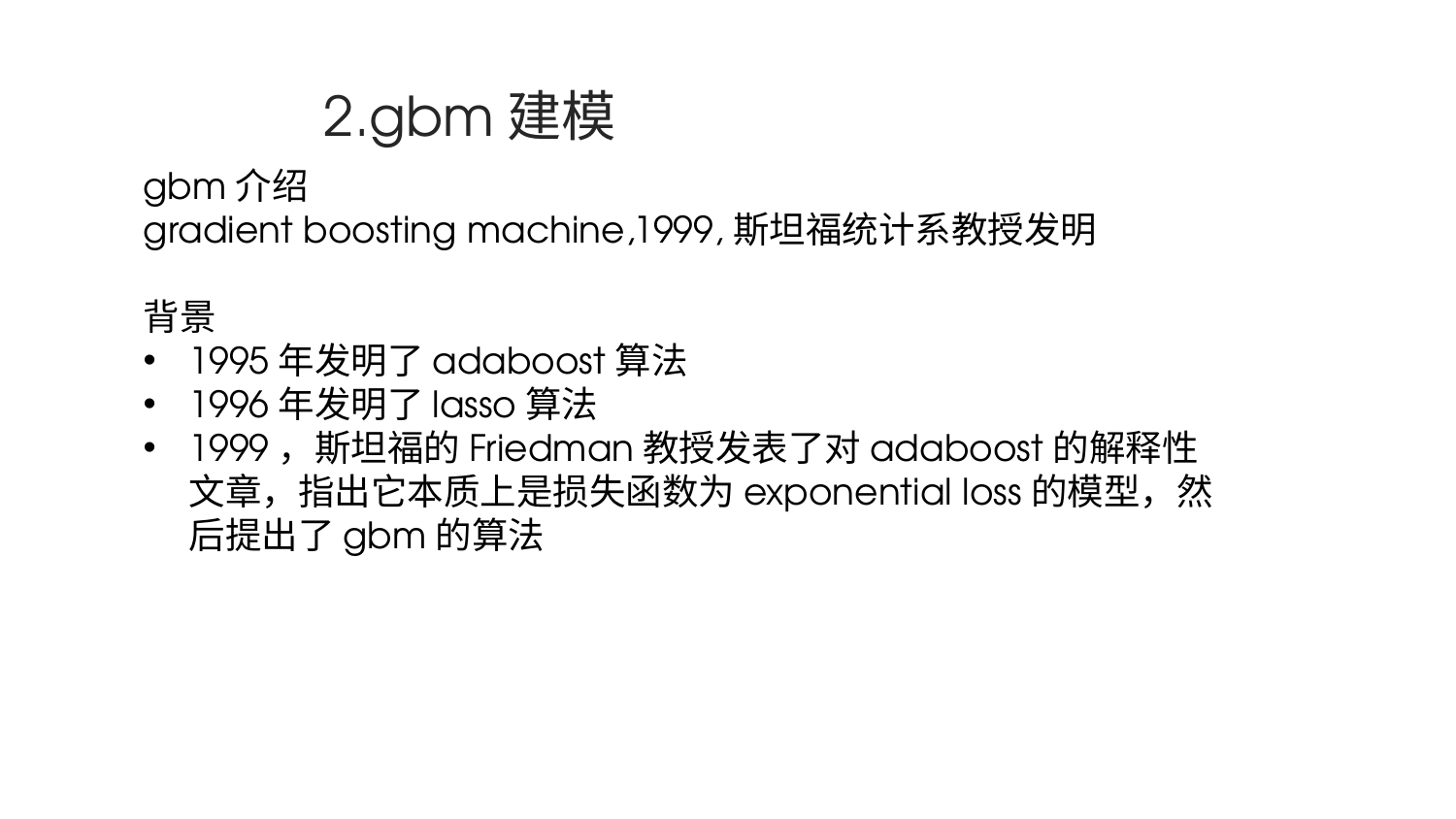

# 2.gbm建模
gbm介绍
gradient boosting machine,1999,斯坦福统计系教授发明

背景
1995年发明了adaboost算法
1996年发明了lasso算法
1999，斯坦福的Friedman教授发表了对adaboost的解释性文章，指出它本质上是损失函数为exponential loss的模型，然后提出了gbm的算法